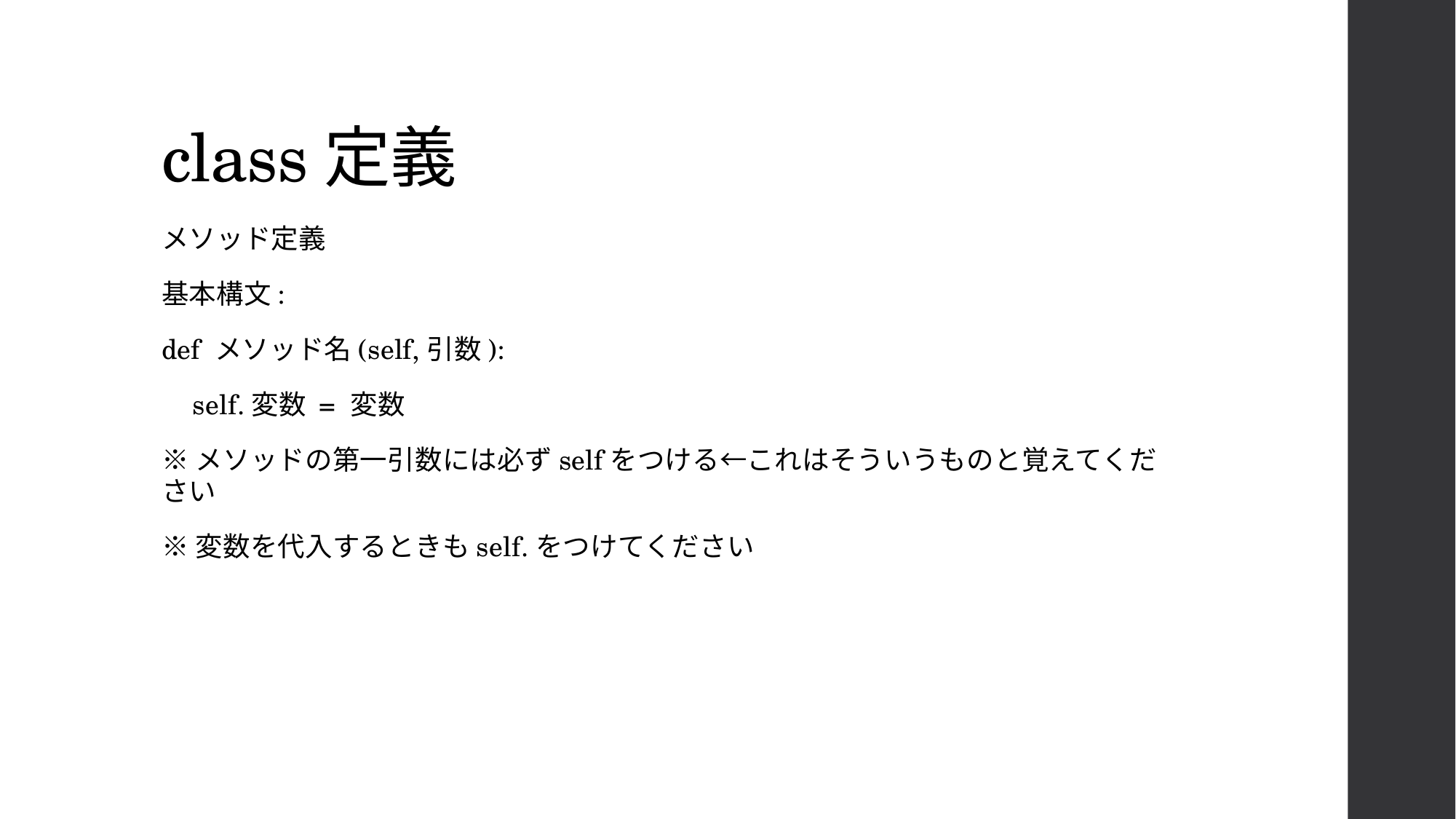

# class定義
メソッド定義
基本構文:
def メソッド名(self,引数):
    self.変数 = 変数
※メソッドの第一引数には必ずselfをつける←これはそういうものと覚えてください
※変数を代入するときもself.をつけてください